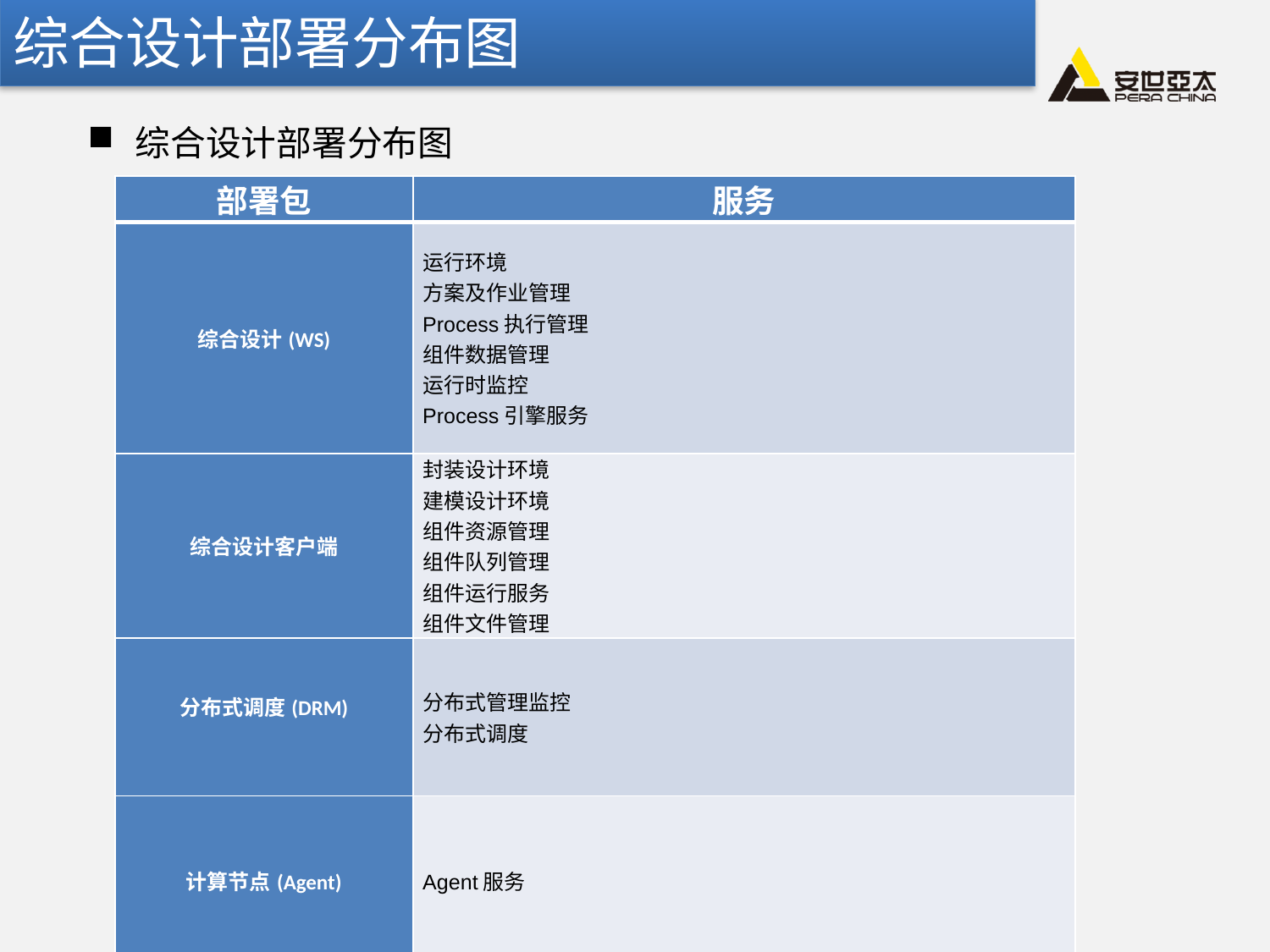

综合设计部署分布图
综合设计部署分布图
| 部署包 | 服务 |
| --- | --- |
| 综合设计(WS) | 运行环境 方案及作业管理 Process执行管理 组件数据管理 运行时监控 Process引擎服务 |
| 综合设计客户端 | 封装设计环境 建模设计环境 组件资源管理 组件队列管理 组件运行服务 组件文件管理 |
| 分布式调度(DRM) | 分布式管理监控 分布式调度 |
| 计算节点(Agent) | Agent服务 |